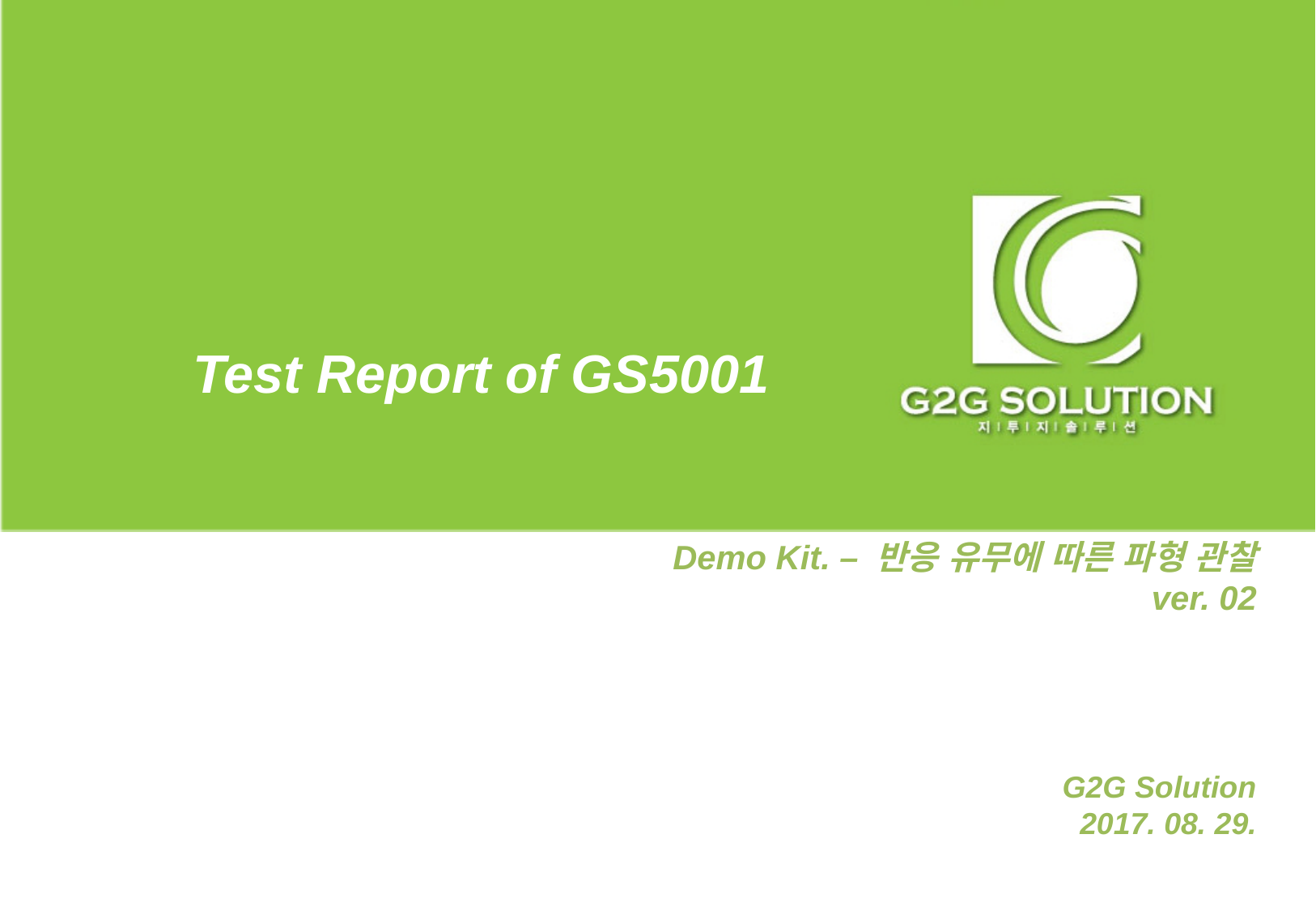

# Test Report of GS5001
Demo Kit. – 반응 유무에 따른 파형 관찰
ver. 02
G2G Solution
2017. 08. 29.